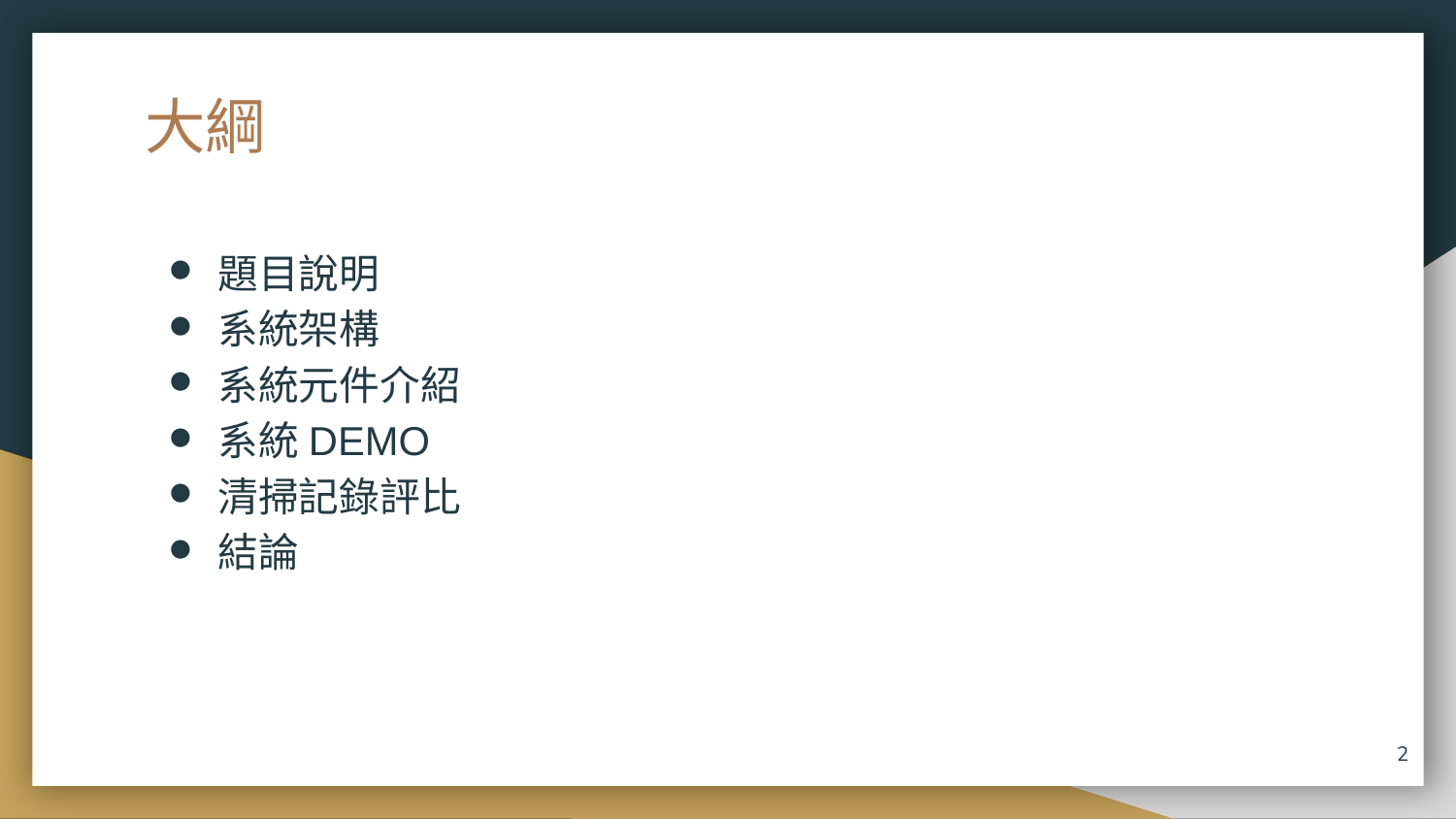

# 大綱
題目說明
系統架構
系統元件介紹
系統DEMO
清掃記錄評比
結論

2